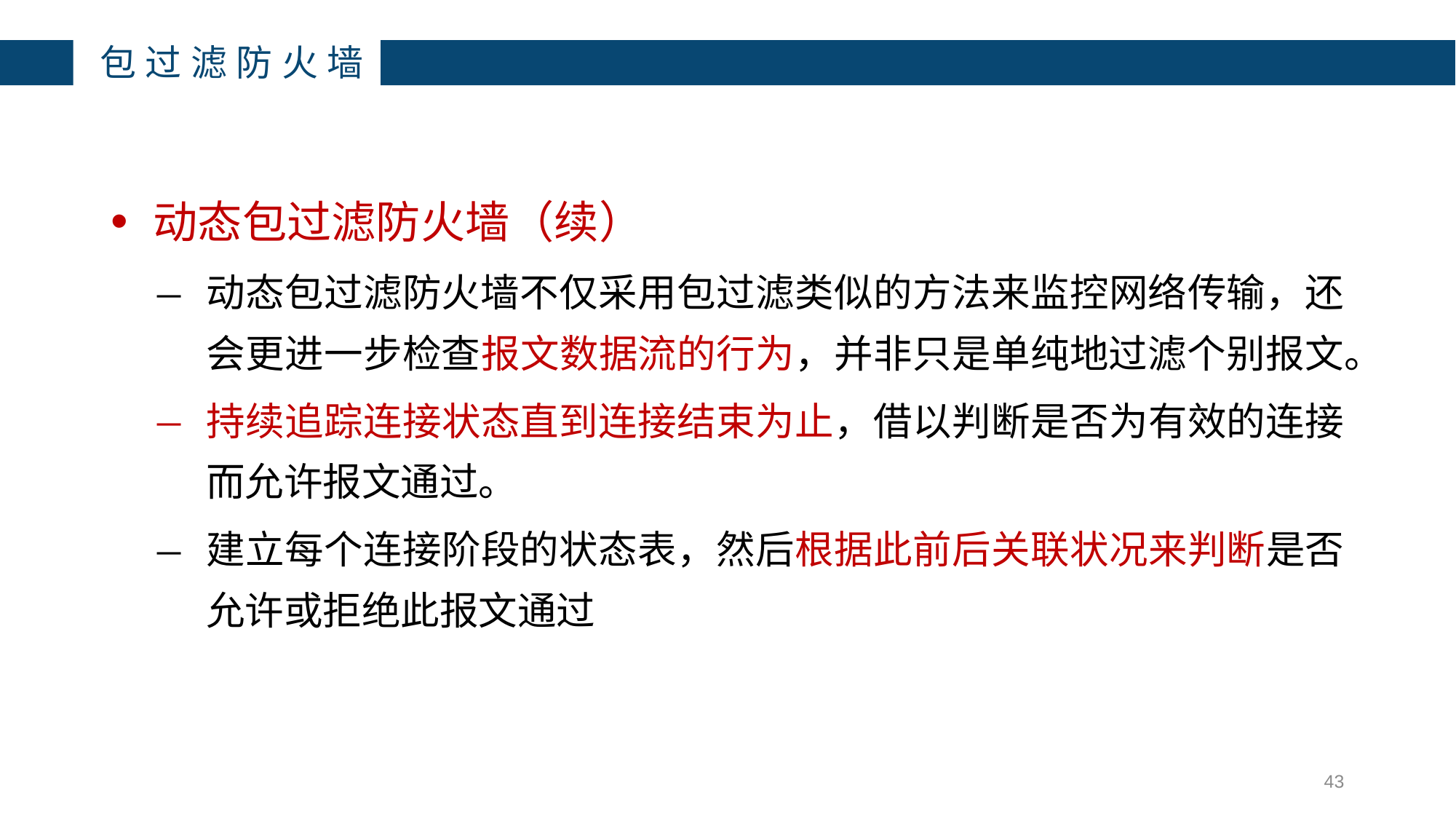

包过滤防火墙

动态包过滤防火墙（续）
动态包过滤防火墙不仅采用包过滤类似的方法来监控网络传输，还会更进一步检查报文数据流的行为，并非只是单纯地过滤个别报文。
持续追踪连接状态直到连接结束为止，借以判断是否为有效的连接而允许报文通过。
建立每个连接阶段的状态表，然后根据此前后关联状况来判断是否允许或拒绝此报文通过

43